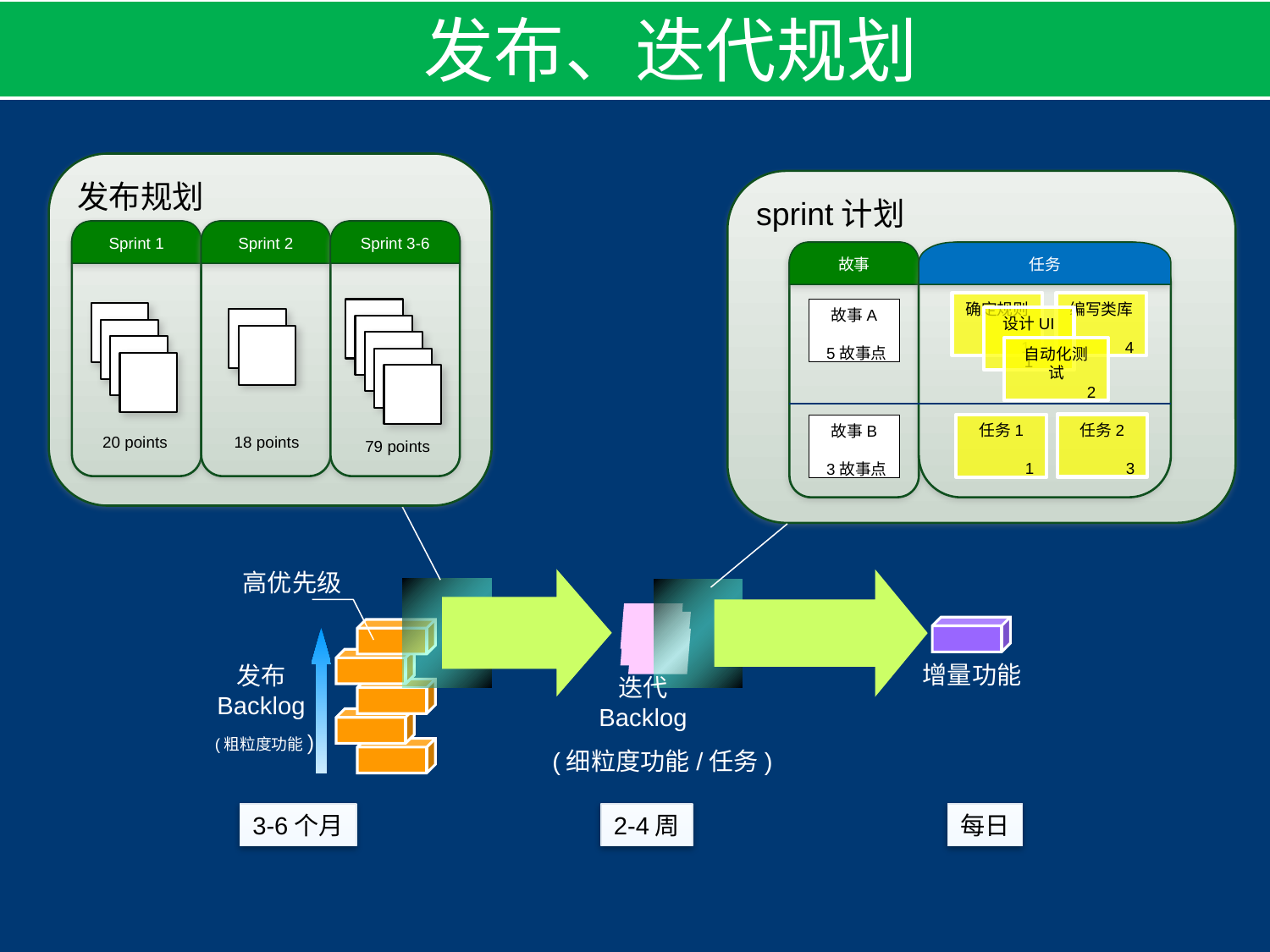

发布、迭代规划
发布规划

Sprint 1

Sprint 2

Sprint 3-6

20 points
18 points
79 points

sprint计划

故事

任务
确定规则

1
编写类库

4
故事A

5故事点
设计UI

1
自动化测试
2
任务2

3
任务1

1
故事B

3故事点
高优先级

增量功能
发布
Backlog
(粗粒度功能)
迭代
Backlog
(细粒度功能/任务)

3-6个月
2-4周
每日